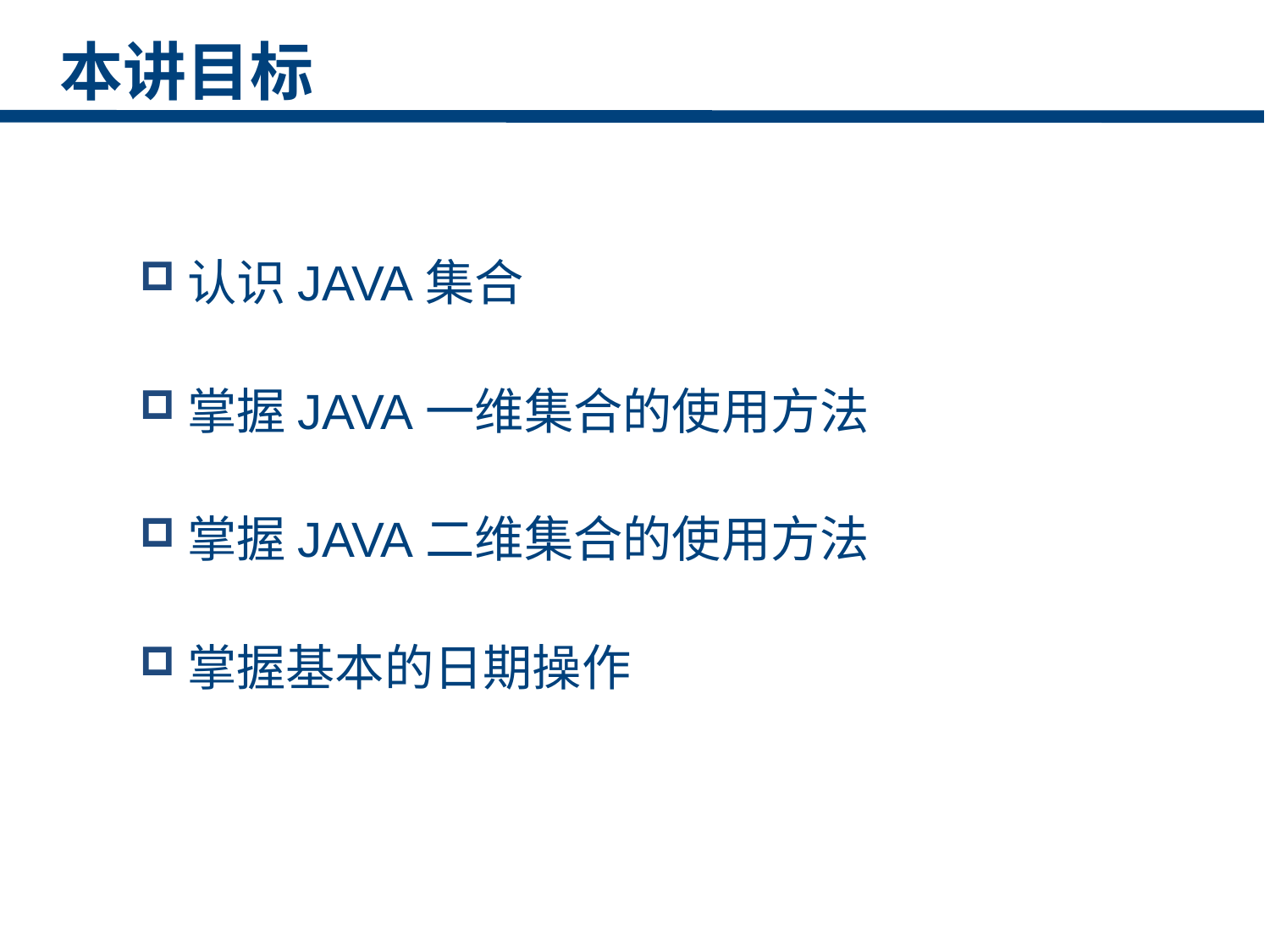

本讲目标
认识JAVA集合
掌握JAVA一维集合的使用方法
掌握JAVA二维集合的使用方法
掌握基本的日期操作
点击添加文本
点击添加文本
点击添加文本
点击添加文本